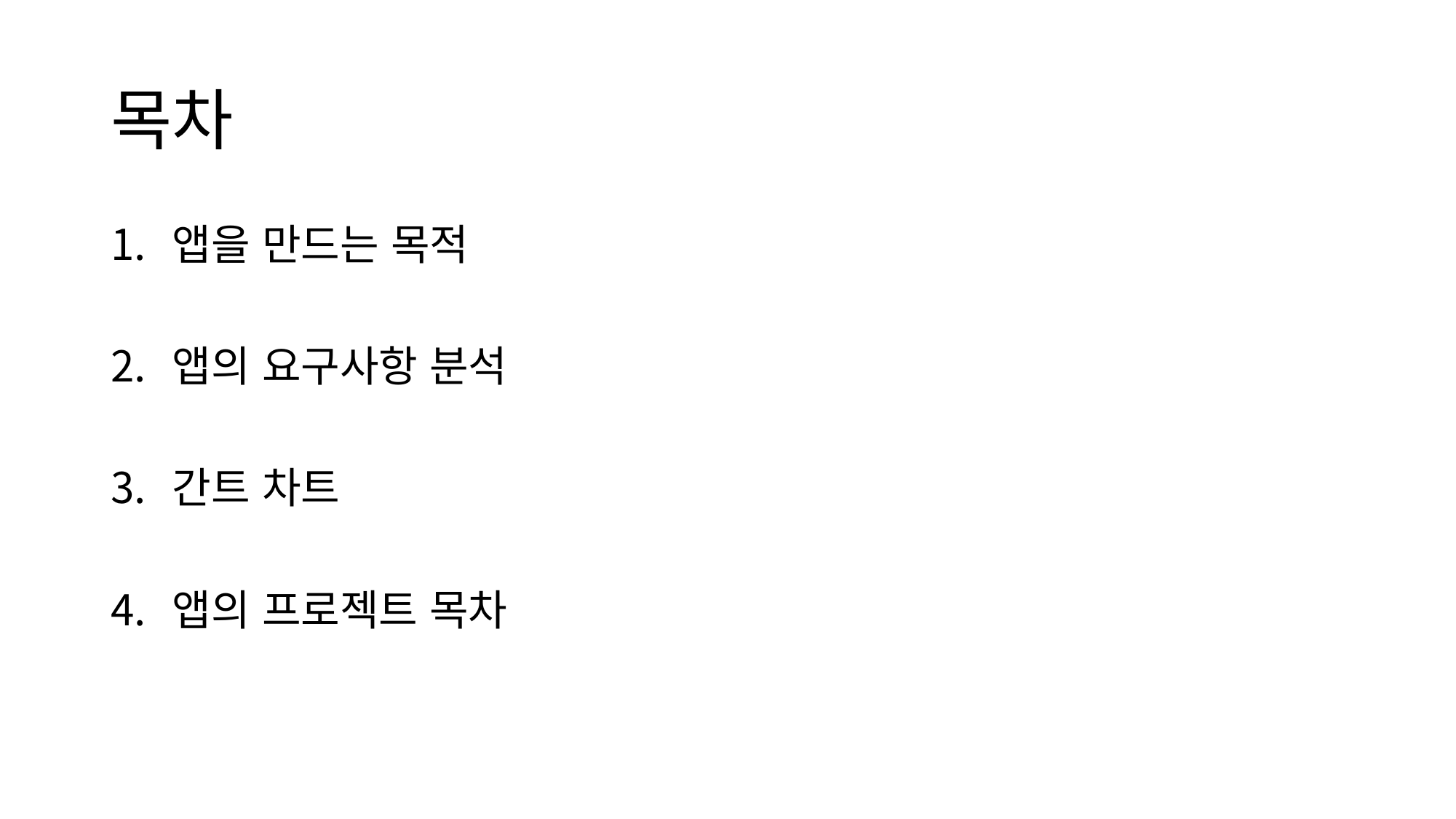

# 목차
앱을 만드는 목적

앱의 요구사항 분석

간트 차트

앱의 프로젝트 목차